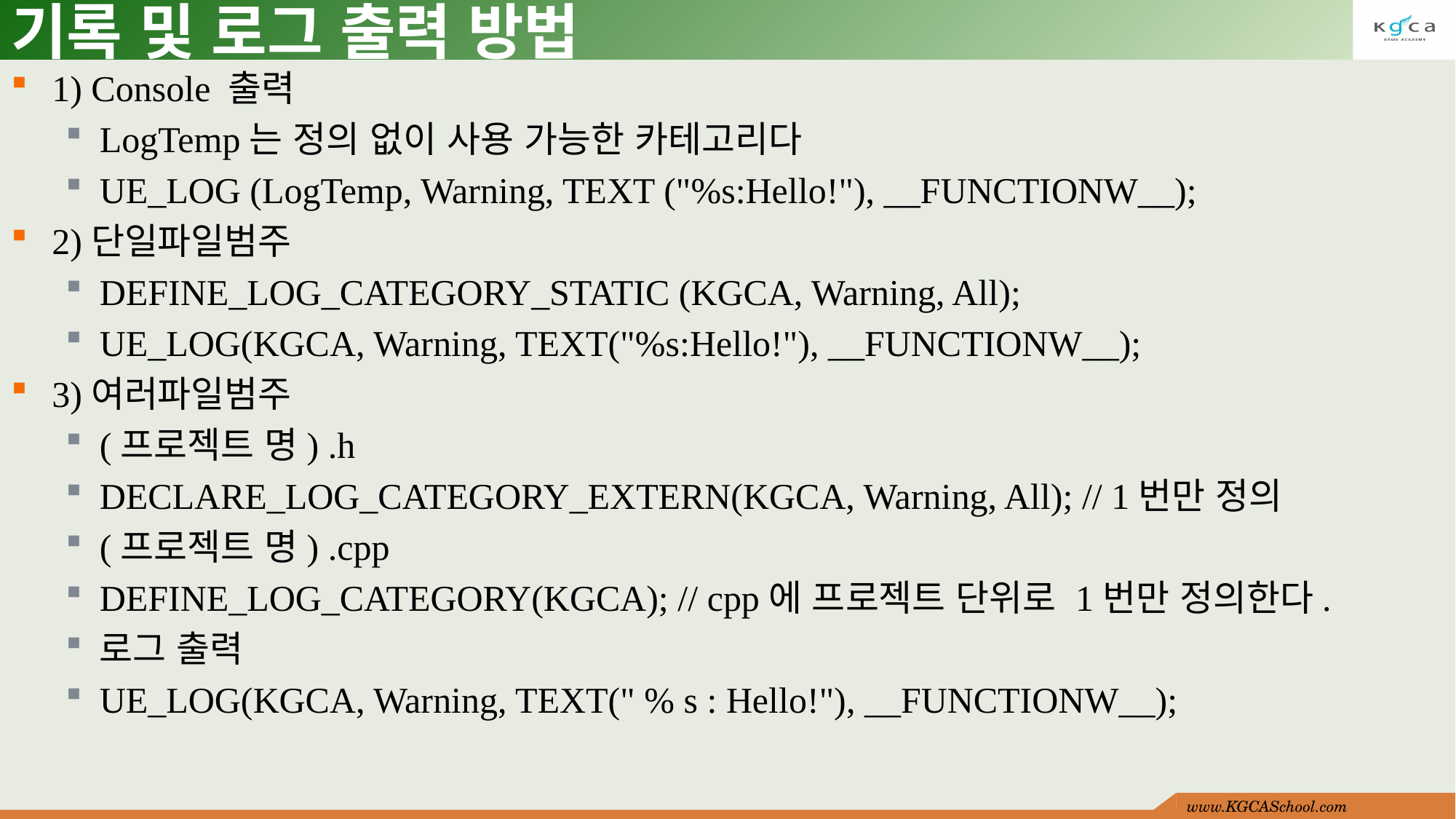

# 기록 및 로그 출력 방법
1) Console 출력
LogTemp는 정의 없이 사용 가능한 카테고리다
UE_LOG (LogTemp, Warning, TEXT ("%s:Hello!"), __FUNCTIONW__);
2)단일파일범주
DEFINE_LOG_CATEGORY_STATIC (KGCA, Warning, All);
UE_LOG(KGCA, Warning, TEXT("%s:Hello!"), __FUNCTIONW__);
3)여러파일범주
(프로젝트 명) .h
DECLARE_LOG_CATEGORY_EXTERN(KGCA, Warning, All); // 1번만 정의
(프로젝트 명) .cpp
DEFINE_LOG_CATEGORY(KGCA); // cpp에 프로젝트 단위로 1번만 정의한다.
로그 출력
UE_LOG(KGCA, Warning, TEXT(" % s : Hello!"), __FUNCTIONW__);